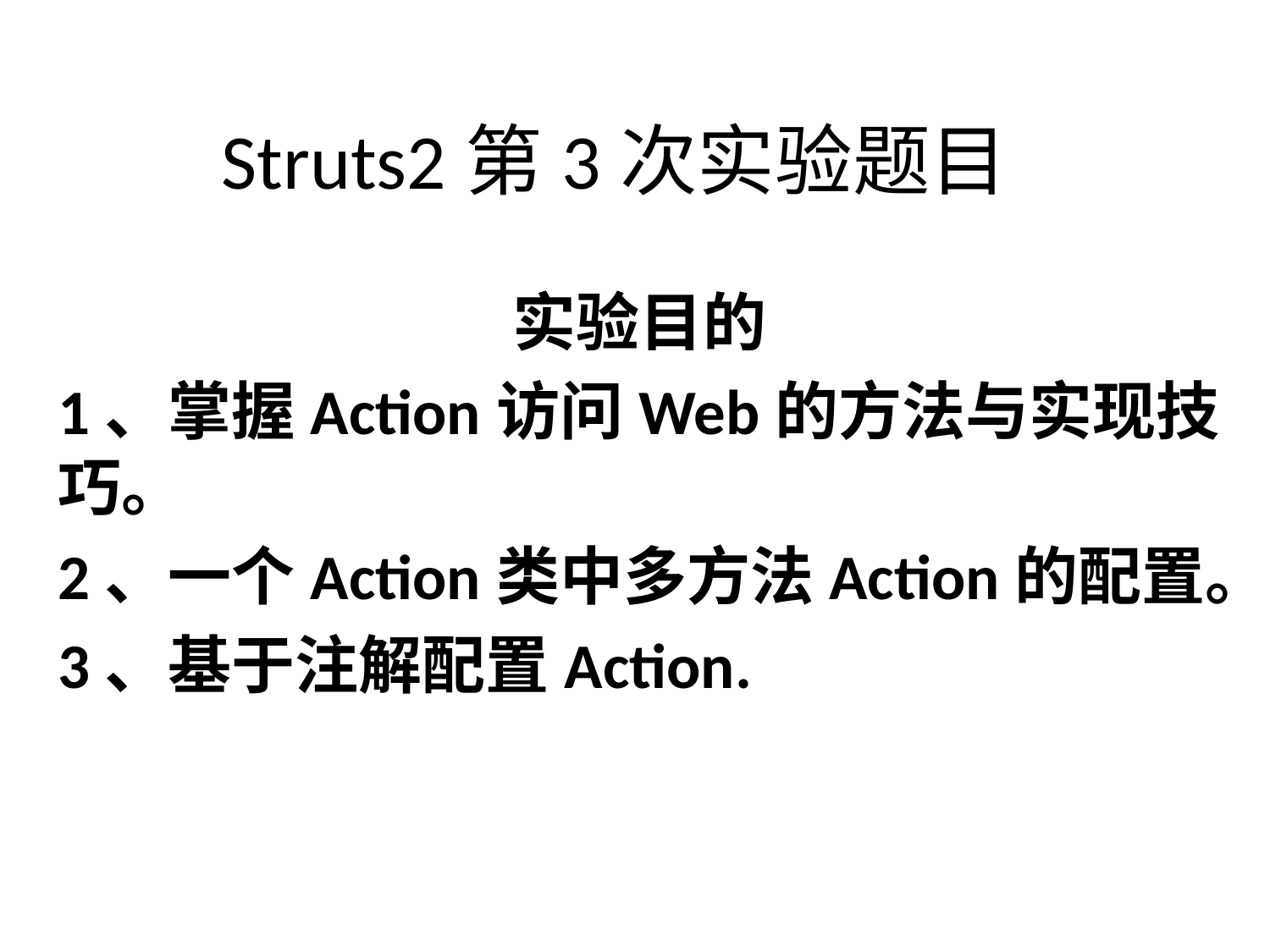

# Struts2第3次实验题目
实验目的
1、掌握Action访问Web的方法与实现技巧。
2、一个Action类中多方法Action的配置。
3、基于注解配置Action.